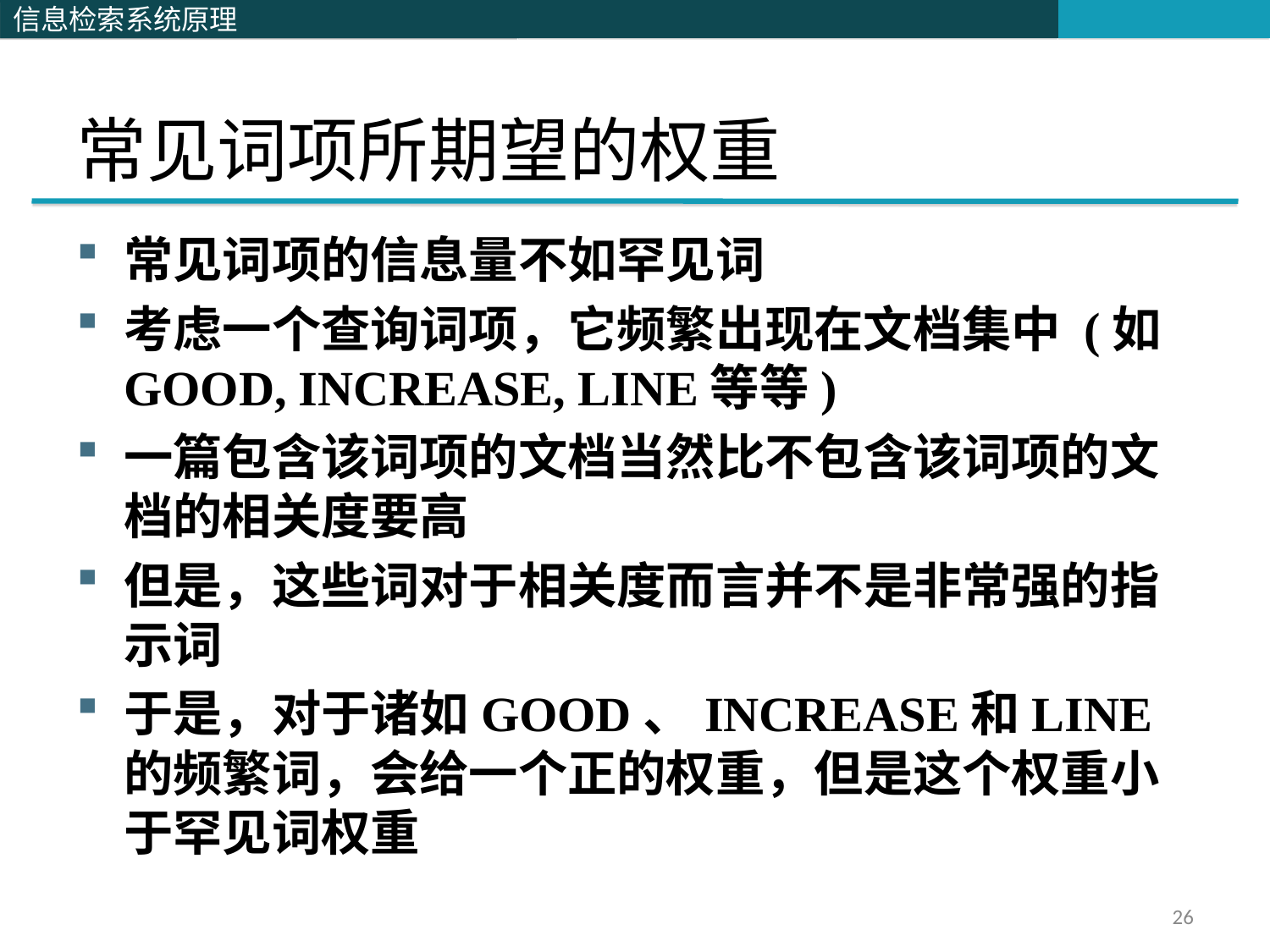

# 常见词项所期望的权重
常见词项的信息量不如罕见词
考虑一个查询词项，它频繁出现在文档集中 (如 GOOD, INCREASE, LINE等等)
一篇包含该词项的文档当然比不包含该词项的文档的相关度要高
但是，这些词对于相关度而言并不是非常强的指示词
于是，对于诸如GOOD、INCREASE和LINE的频繁词，会给一个正的权重，但是这个权重小于罕见词权重
26